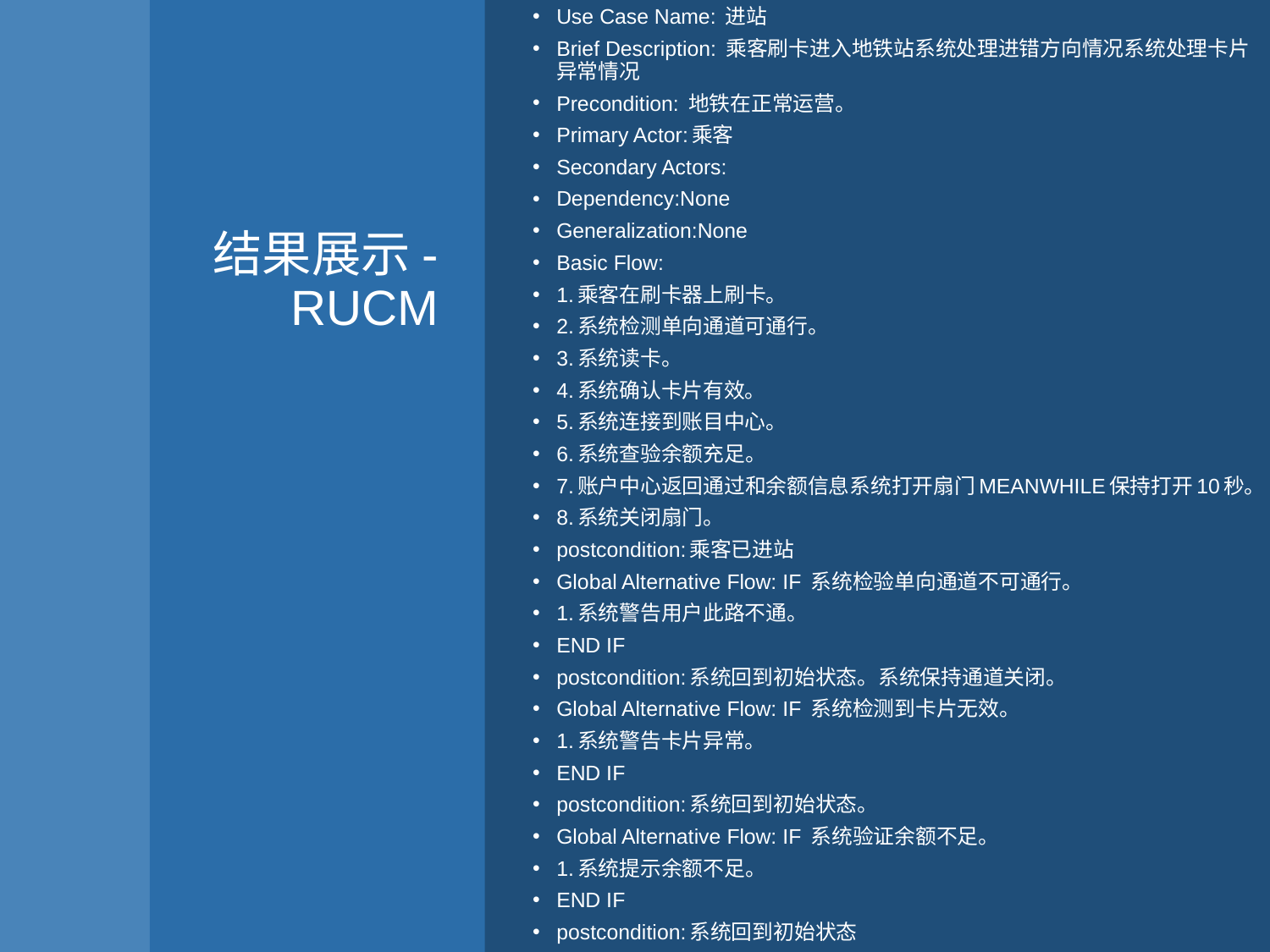

Use Case Name: 进站
Brief Description: 乘客刷卡进入地铁站系统处理进错方向情况系统处理卡片异常情况
Precondition: 地铁在正常运营。
Primary Actor:乘客
Secondary Actors:
Dependency:None
Generalization:None
Basic Flow:
1.乘客在刷卡器上刷卡。
2.系统检测单向通道可通行。
3.系统读卡。
4.系统确认卡片有效。
5.系统连接到账目中心。
6.系统查验余额充足。
7.账户中心返回通过和余额信息系统打开扇门MEANWHILE保持打开10秒。
8.系统关闭扇门。
postcondition:乘客已进站
Global Alternative Flow: IF 系统检验单向通道不可通行。
1.系统警告用户此路不通。
END IF
postcondition:系统回到初始状态。系统保持通道关闭。
Global Alternative Flow: IF 系统检测到卡片无效。
1.系统警告卡片异常。
END IF
postcondition:系统回到初始状态。
Global Alternative Flow: IF 系统验证余额不足。
1.系统提示余额不足。
END IF
postcondition:系统回到初始状态
# 结果展示-RUCM